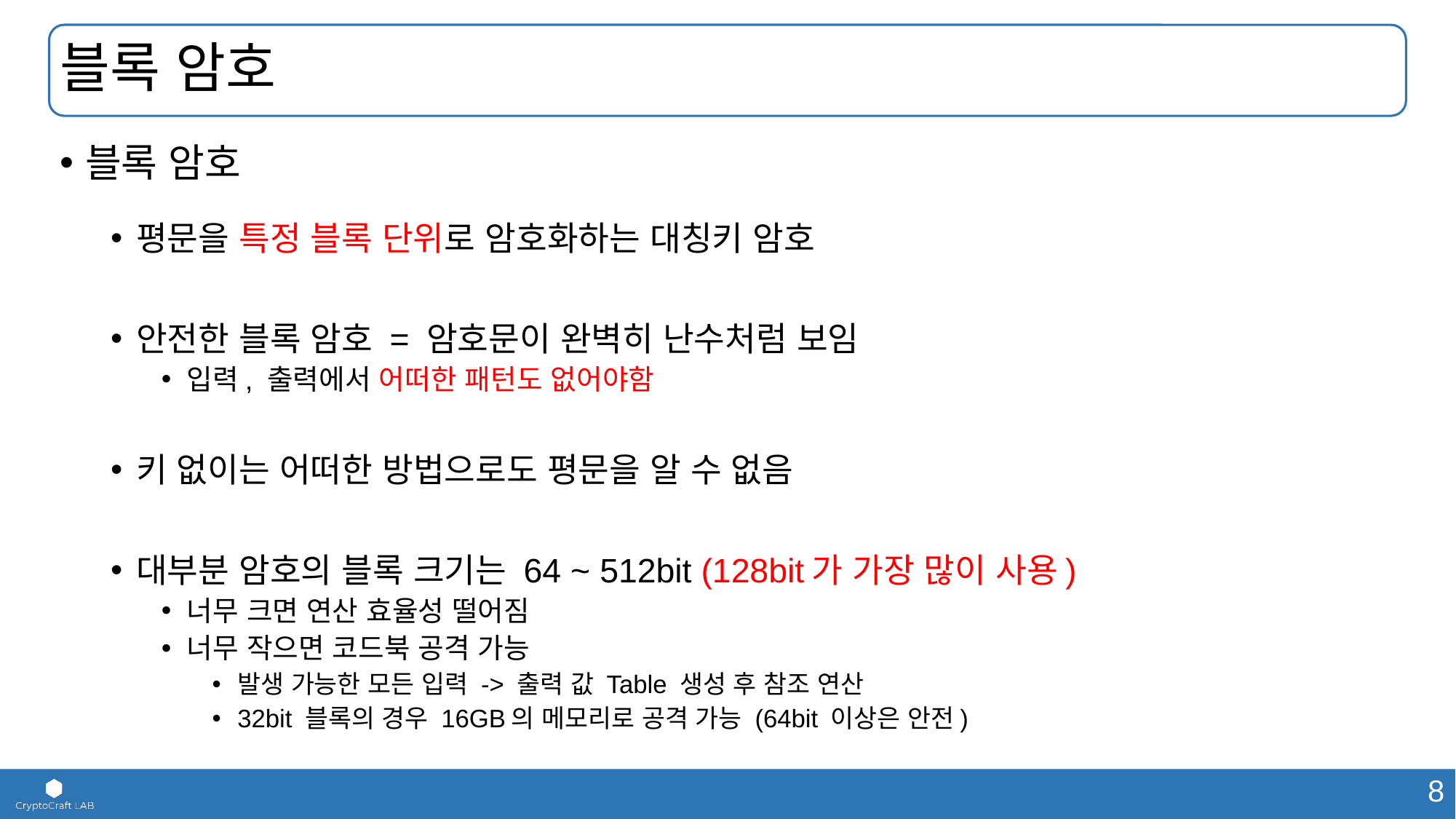

# 블록 암호
블록 암호

평문을 특정 블록 단위로 암호화하는 대칭키 암호

안전한 블록 암호 = 암호문이 완벽히 난수처럼 보임
입력, 출력에서 어떠한 패턴도 없어야함

키 없이는 어떠한 방법으로도 평문을 알 수 없음

대부분 암호의 블록 크기는 64 ~ 512bit (128bit가 가장 많이 사용)
너무 크면 연산 효율성 떨어짐
너무 작으면 코드북 공격 가능
발생 가능한 모든 입력 -> 출력 값 Table 생성 후 참조 연산
32bit 블록의 경우 16GB의 메모리로 공격 가능 (64bit 이상은 안전)